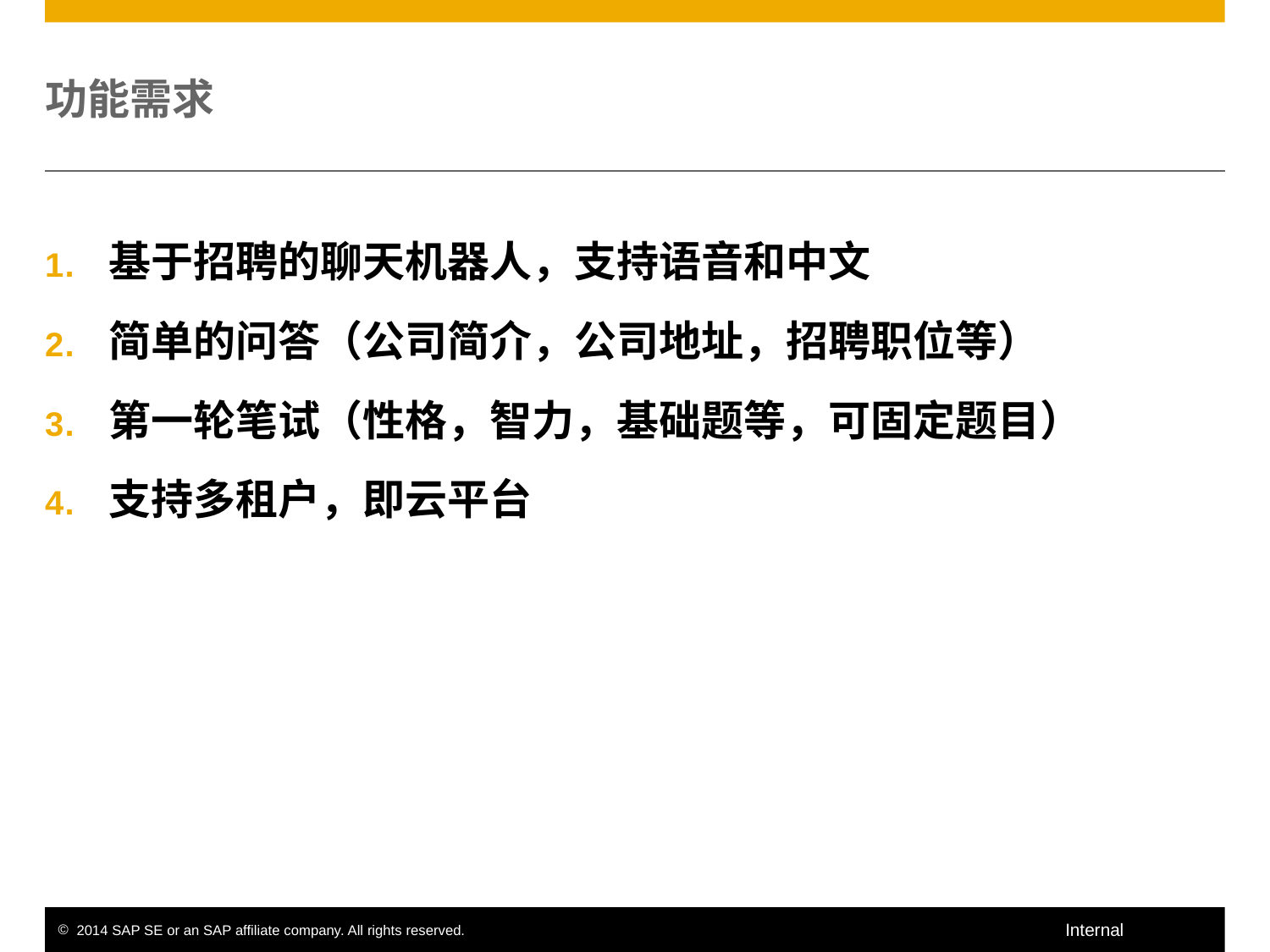

# 功能需求
基于招聘的聊天机器人，支持语音和中文
简单的问答（公司简介，公司地址，招聘职位等）
第一轮笔试（性格，智力，基础题等，可固定题目）
支持多租户，即云平台